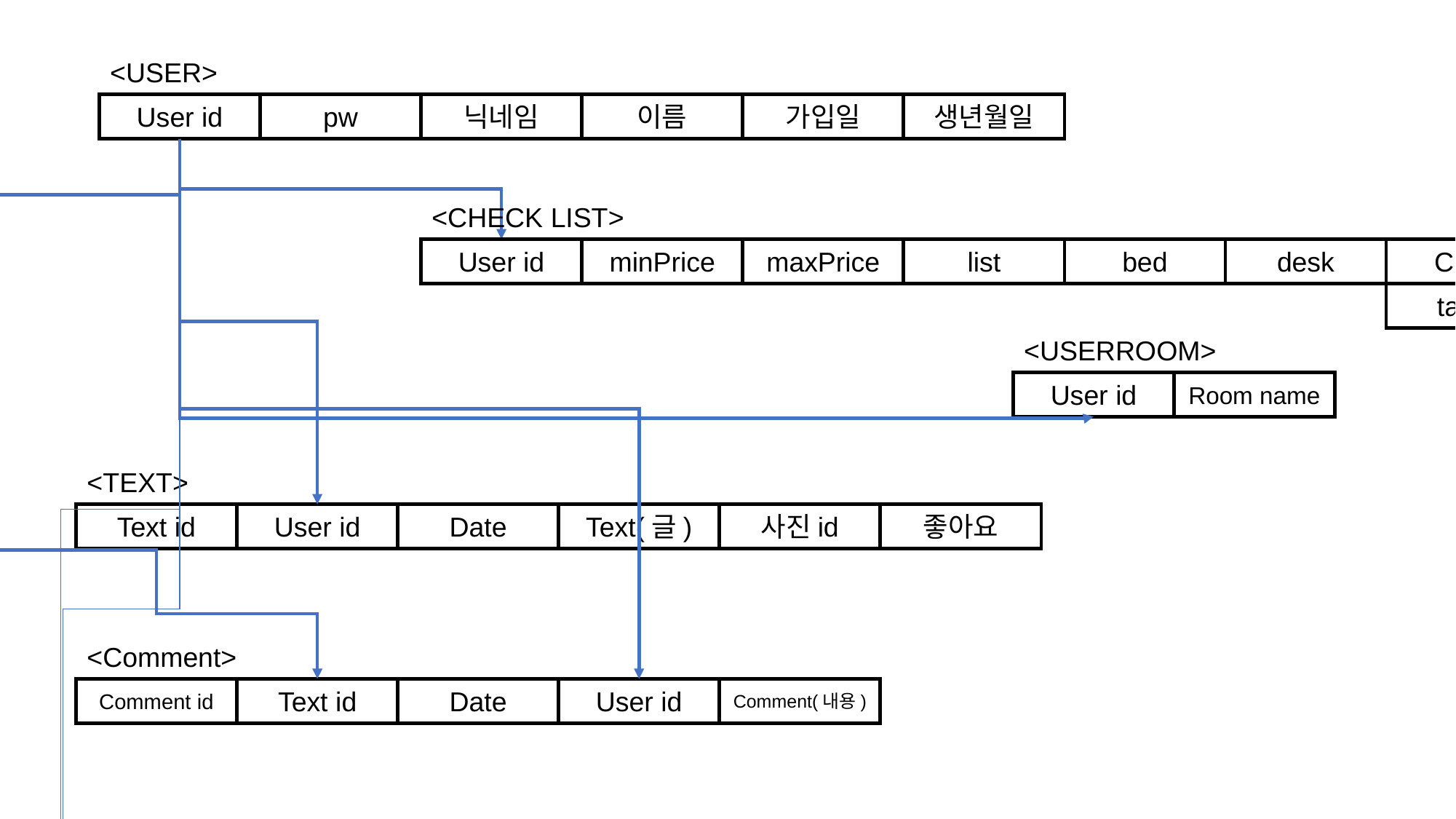

<USER>

<USER>
User id
pw
닉네임
이름
가입일
생년월일
<CHECK LIST>
User id
minPrice
maxPrice
list
bed
desk
Chair
closet
table
shelf
<Text List>
Text id
User id
<USERROOM>
User id
Room name
<TEXT>
Text id
User id
Date
Text(글)
사진id
좋아요
<Comment>
Comment id
Text id
Date
User id
Comment(내용)
<PURCHASE>
User id
FurName
Img
FurUrl
Price
<COLOR>
User id
FurName
GREEN
BLUE
RED
<BASKET>
User id
FurName
Img
FurUrl
Price